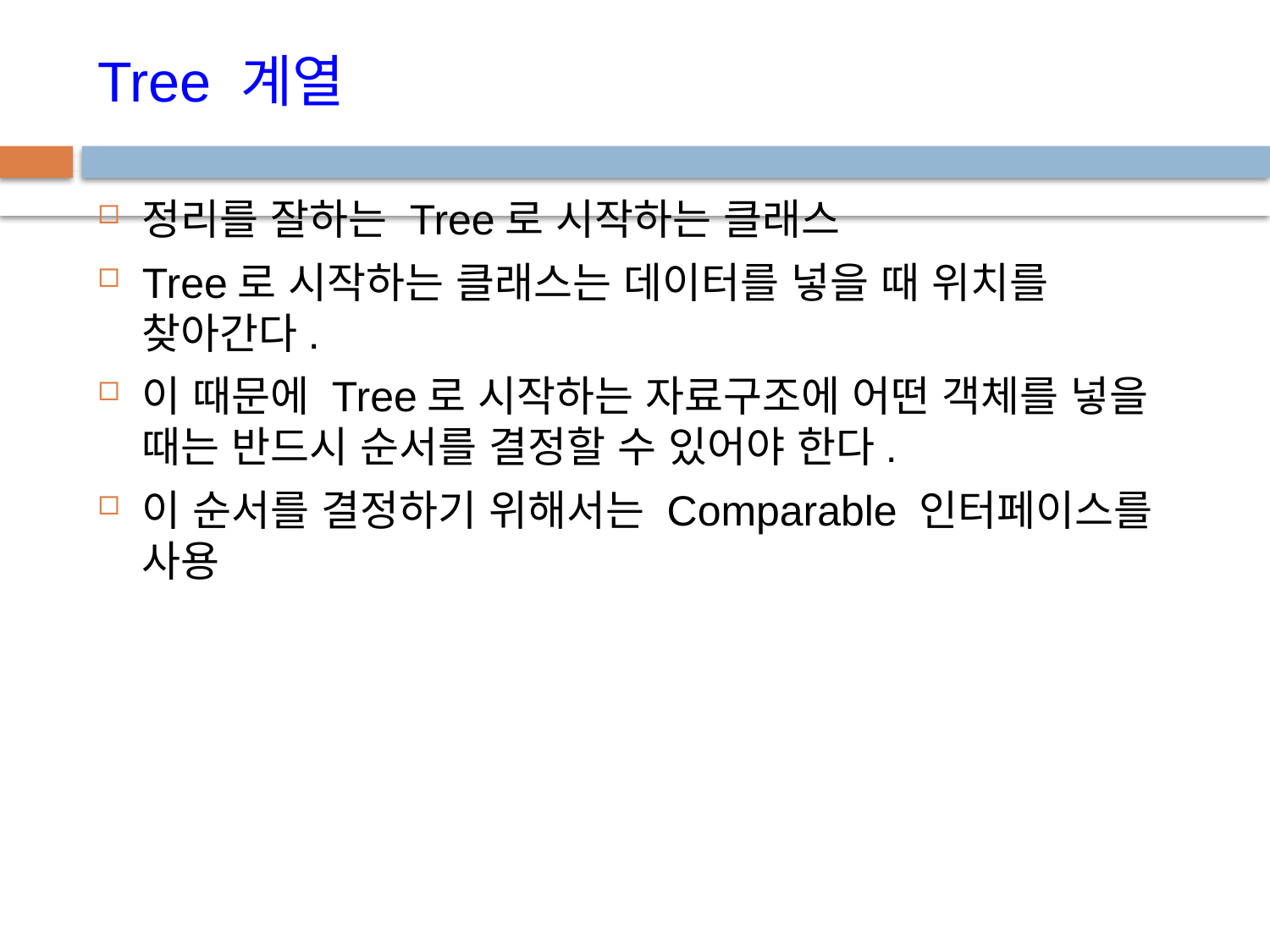

# Tree 계열
정리를 잘하는 Tree로 시작하는 클래스
Tree로 시작하는 클래스는 데이터를 넣을 때 위치를 찾아간다.
이 때문에 Tree로 시작하는 자료구조에 어떤 객체를 넣을 때는 반드시 순서를 결정할 수 있어야 한다.
이 순서를 결정하기 위해서는 Comparable 인터페이스를 사용